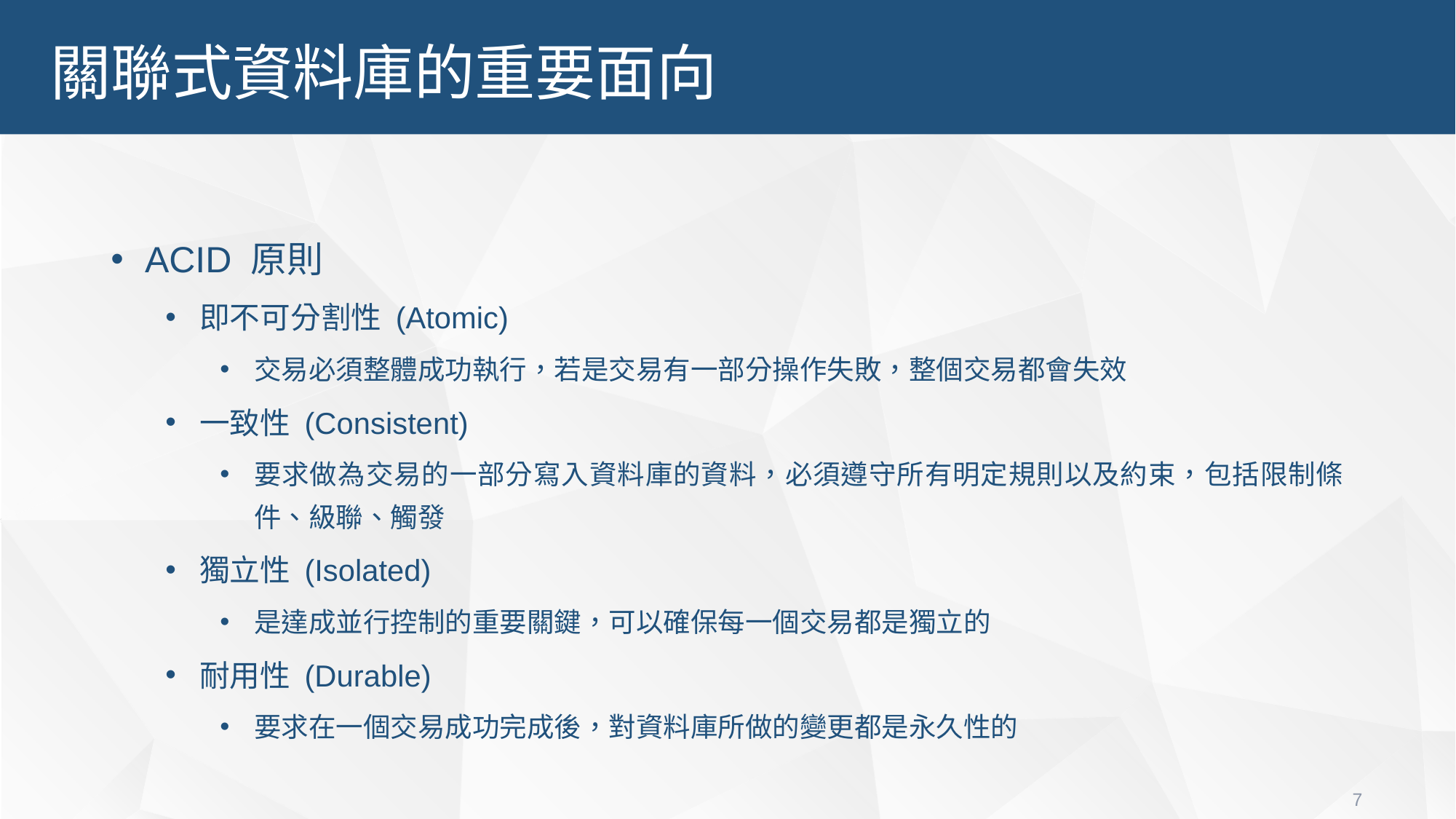

關聯式資料庫的重要面向

ACID 原則
即不可分割性 (Atomic)
交易必須整體成功執行，若是交易有一部分操作失敗，整個交易都會失效
一致性 (Consistent)
要求做為交易的一部分寫入資料庫的資料，必須遵守所有明定規則以及約束，包括限制條件、級聯、觸發
獨立性 (Isolated)
是達成並行控制的重要關鍵，可以確保每一個交易都是獨立的
耐用性 (Durable)
要求在一個交易成功完成後，對資料庫所做的變更都是永久性的